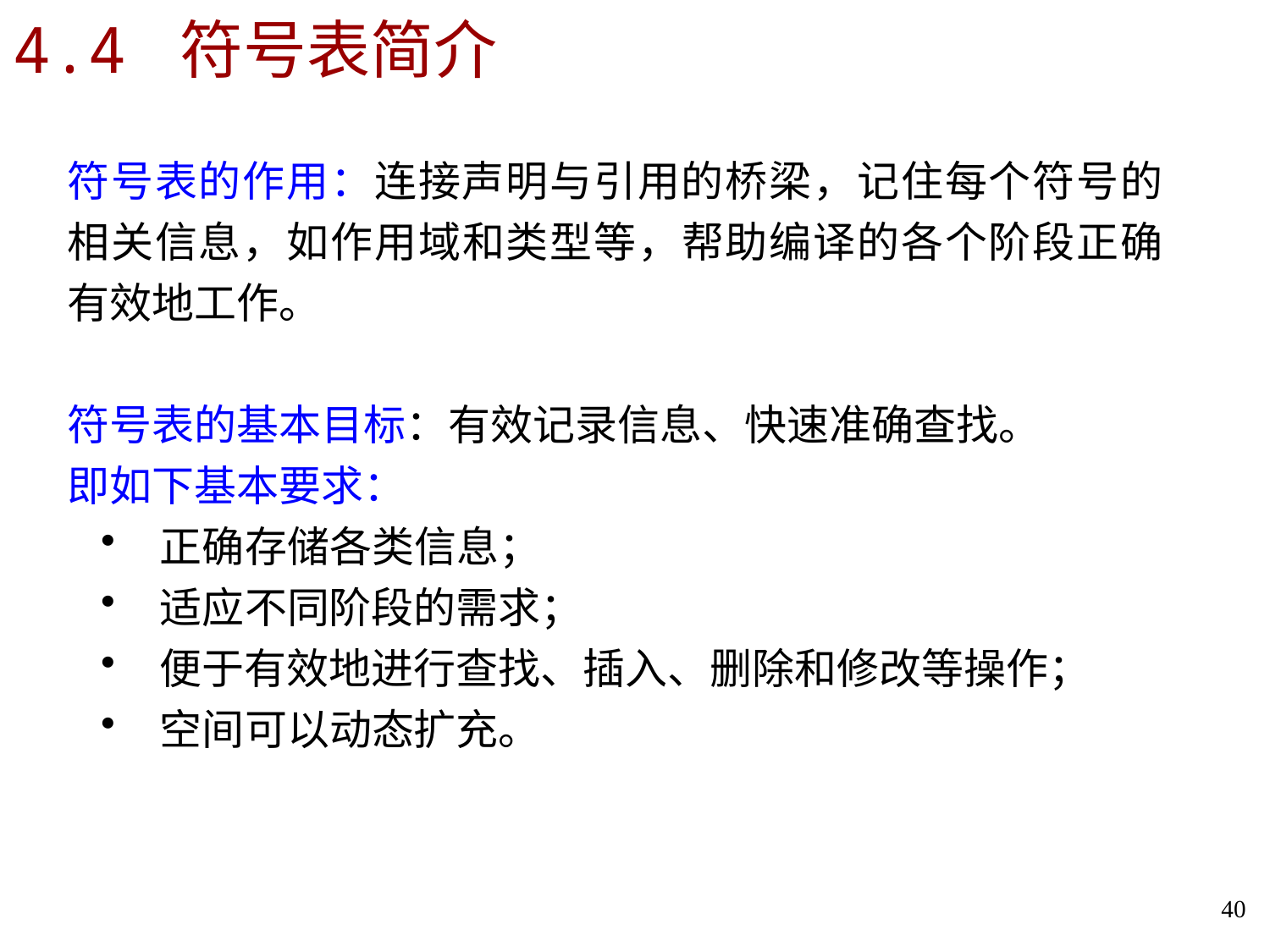

# 4.4 符号表简介
符号表的作用：连接声明与引用的桥梁，记住每个符号的相关信息，如作用域和类型等，帮助编译的各个阶段正确有效地工作。

符号表的基本目标：有效记录信息、快速准确查找。
即如下基本要求：
  正确存储各类信息；
  适应不同阶段的需求；
  便于有效地进行查找、插入、删除和修改等操作；
  空间可以动态扩充。
40